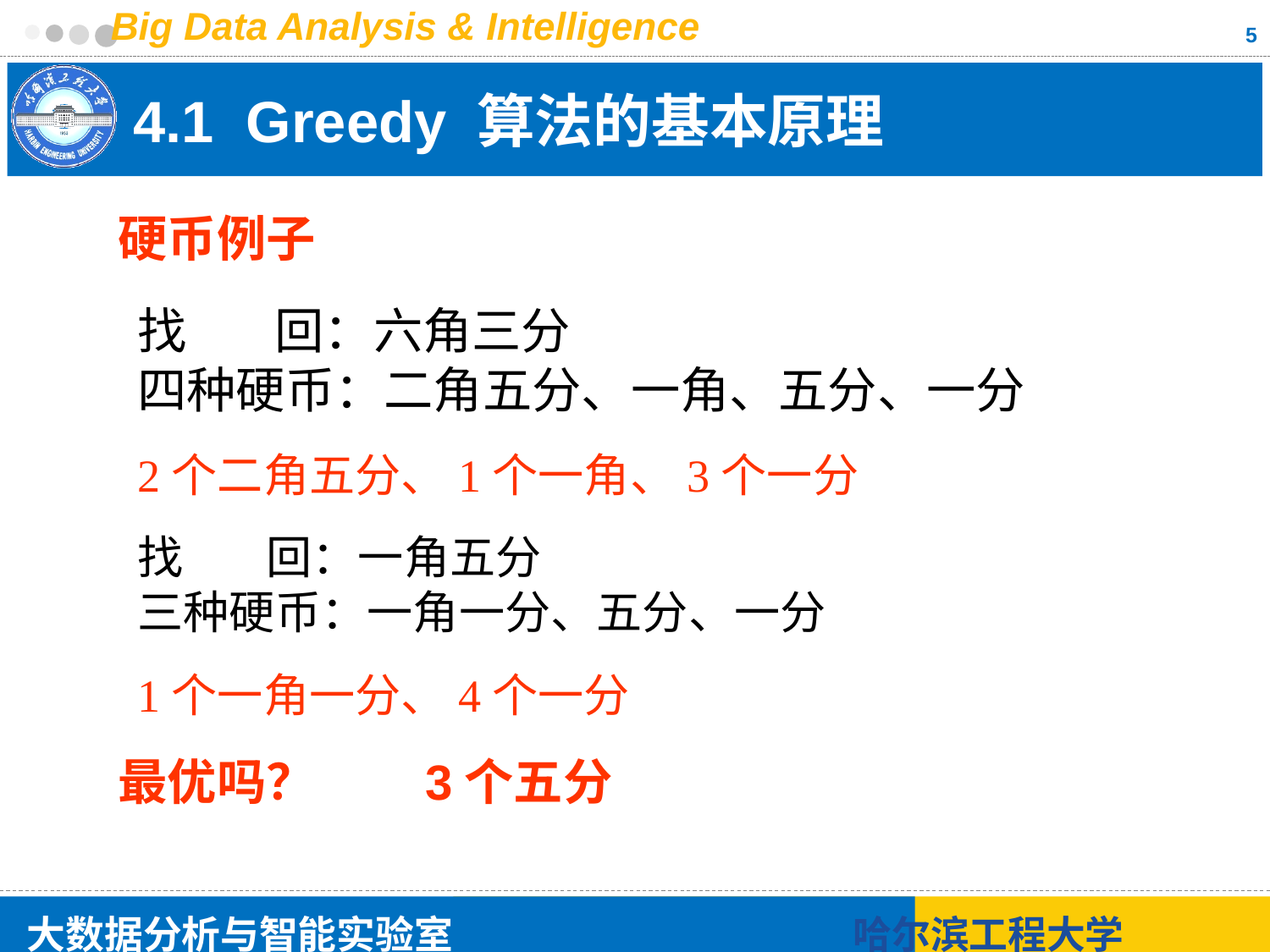

5
# 4.1  Greedy 算法的基本原理
硬币例子
找        回：六角三分
四种硬币：二角五分、一角、五分、一分
2个二角五分、1个一角、3个一分
找        回：一角五分
三种硬币：一角一分、五分、一分
1个一角一分、4个一分
最优吗？
3个五分